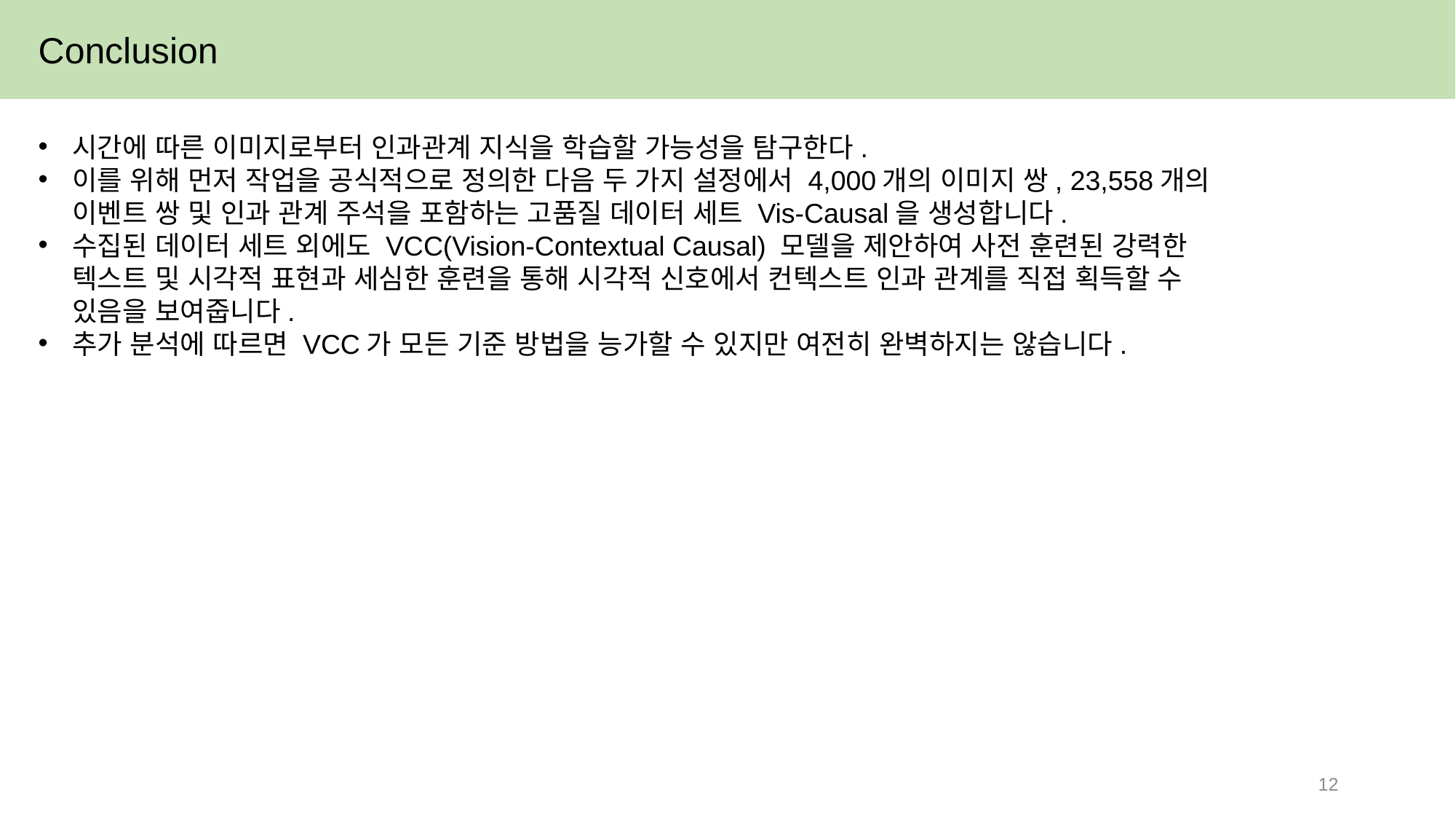

Conclusion
시간에 따른 이미지로부터 인과관계 지식을 학습할 가능성을 탐구한다.
이를 위해 먼저 작업을 공식적으로 정의한 다음 두 가지 설정에서 4,000개의 이미지 쌍, 23,558개의 이벤트 쌍 및 인과 관계 주석을 포함하는 고품질 데이터 세트 Vis-Causal을 생성합니다.
수집된 데이터 세트 외에도 VCC(Vision-Contextual Causal) 모델을 제안하여 사전 훈련된 강력한 텍스트 및 시각적 표현과 세심한 훈련을 통해 시각적 신호에서 컨텍스트 인과 관계를 직접 획득할 수 있음을 보여줍니다.
추가 분석에 따르면 VCC가 모든 기준 방법을 능가할 수 있지만 여전히 완벽하지는 않습니다.
12